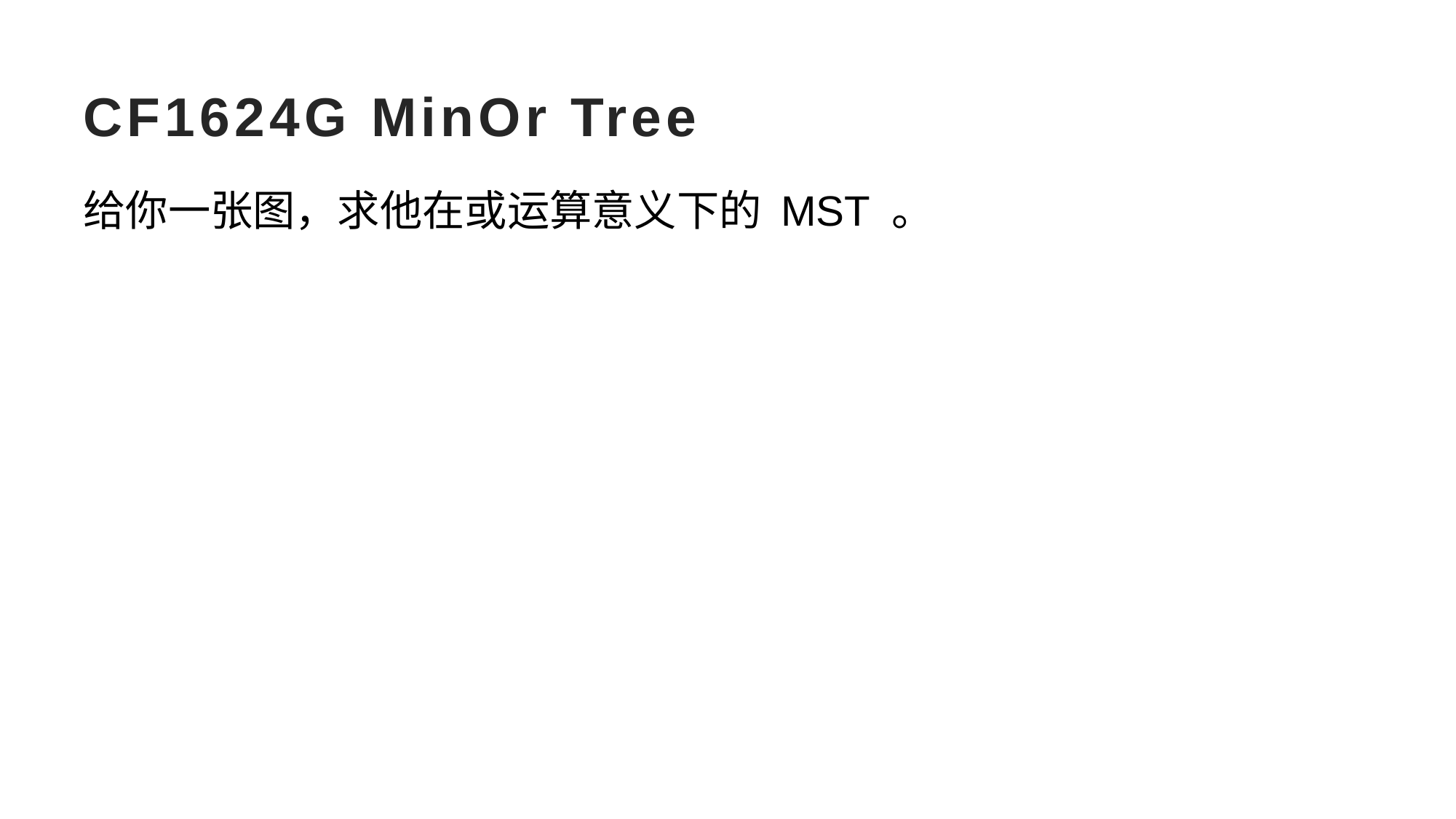

给你一张图，求他在或运算意义下的 MST 。
# CF1624G MinOr Tree